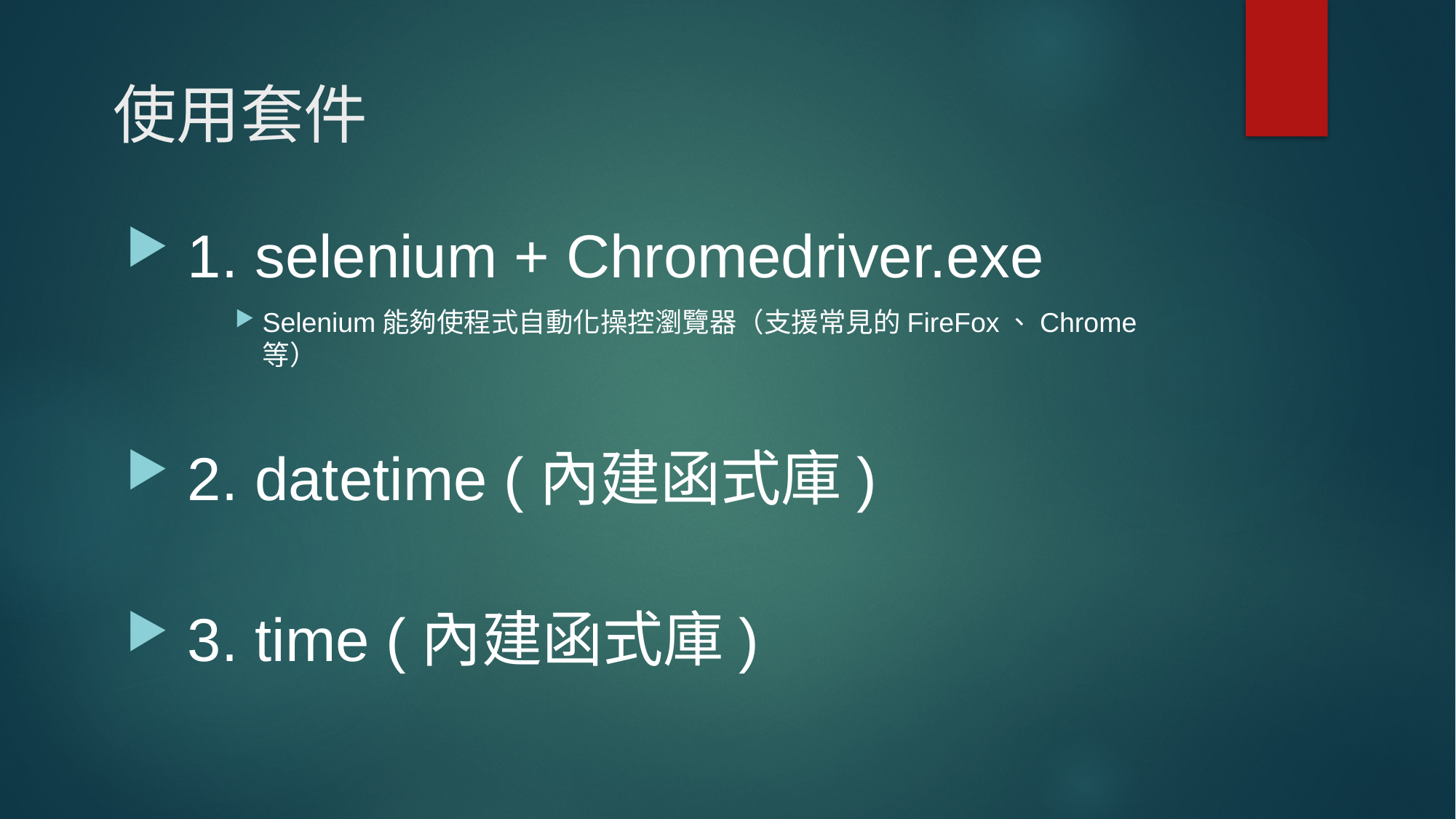

# 使用套件
 1. selenium + Chromedriver.exe
Selenium能夠使程式自動化操控瀏覽器（支援常見的FireFox、Chrome等）

 2. datetime (內建函式庫)

 3. time (內建函式庫)